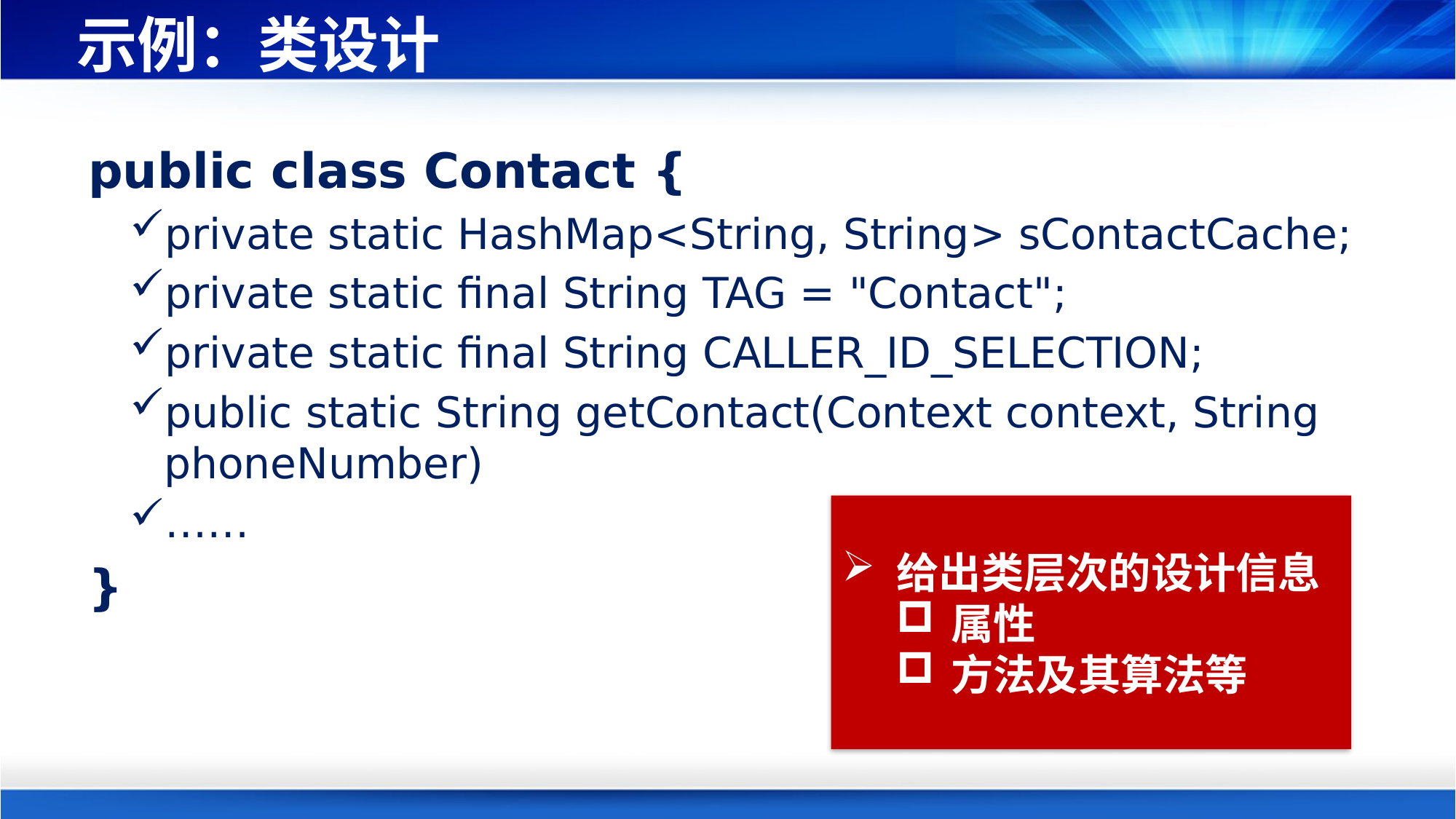

# 示例：类设计
public class Contact {
private static HashMap<String, String> sContactCache;
private static final String TAG = "Contact";
private static final String CALLER_ID_SELECTION;
public static String getContact(Context context, String phoneNumber)
……
}

给出类层次的设计信息
属性
方法及其算法等